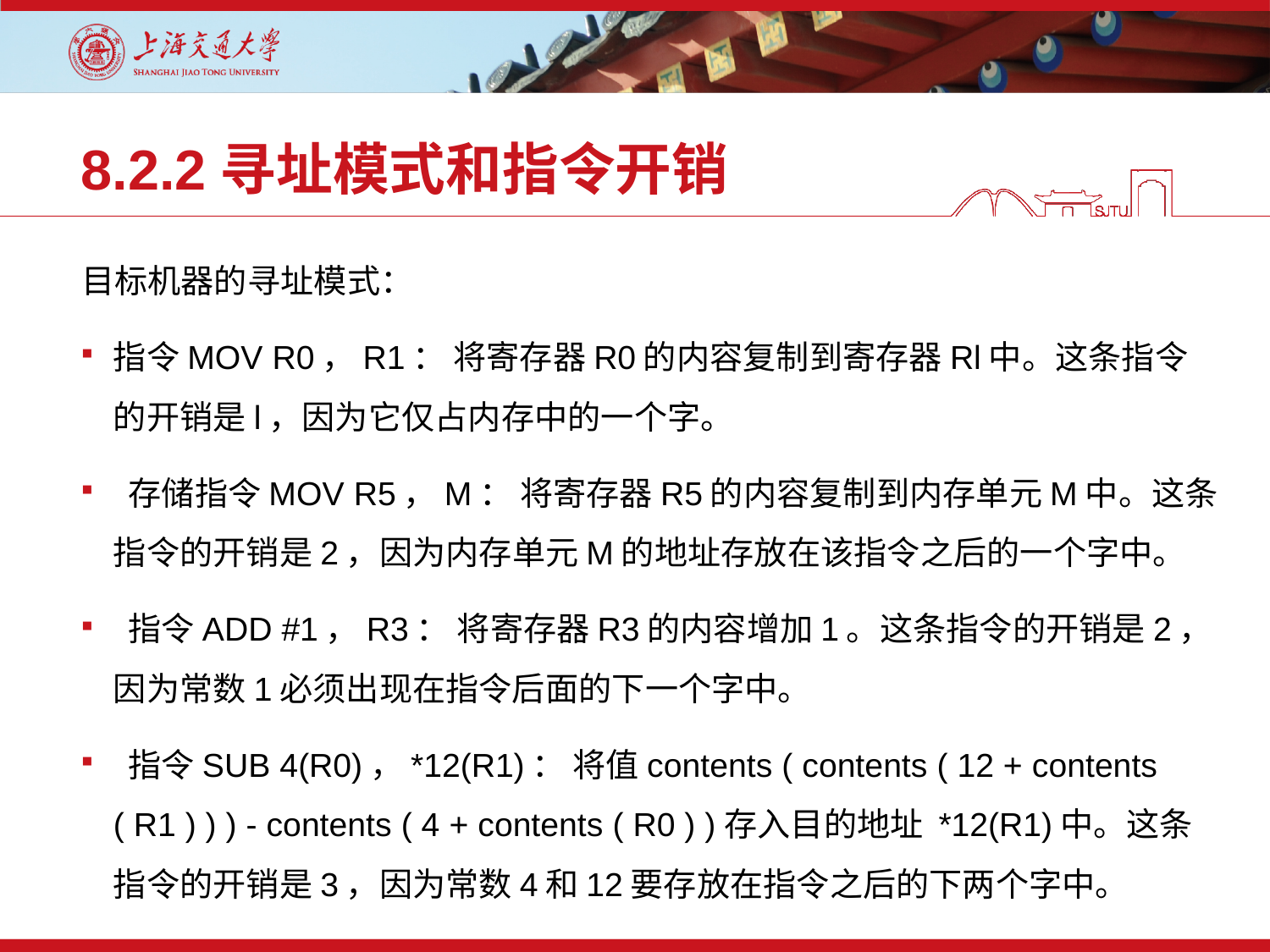

# 8.2.2寻址模式和指令开销
目标机器的寻址模式：
指令MOV R0，R1： 将寄存器R0的内容复制到寄存器Rl中。这条指令的开销是l，因为它仅占内存中的一个字。
 存储指令MOV R5，M： 将寄存器R5的内容复制到内存单元M中。这条指令的开销是2，因为内存单元M的地址存放在该指令之后的一个字中。
 指令ADD #1，R3： 将寄存器R3的内容增加1。这条指令的开销是2，因为常数1必须出现在指令后面的下一个字中。
 指令SUB 4(R0)，*12(R1)： 将值contents ( contents ( 12 + contents ( R1 ) ) ) - contents ( 4 + contents ( R0 ) )存入目的地址 *12(R1)中。这条指令的开销是3，因为常数4和12要存放在指令之后的下两个字中。